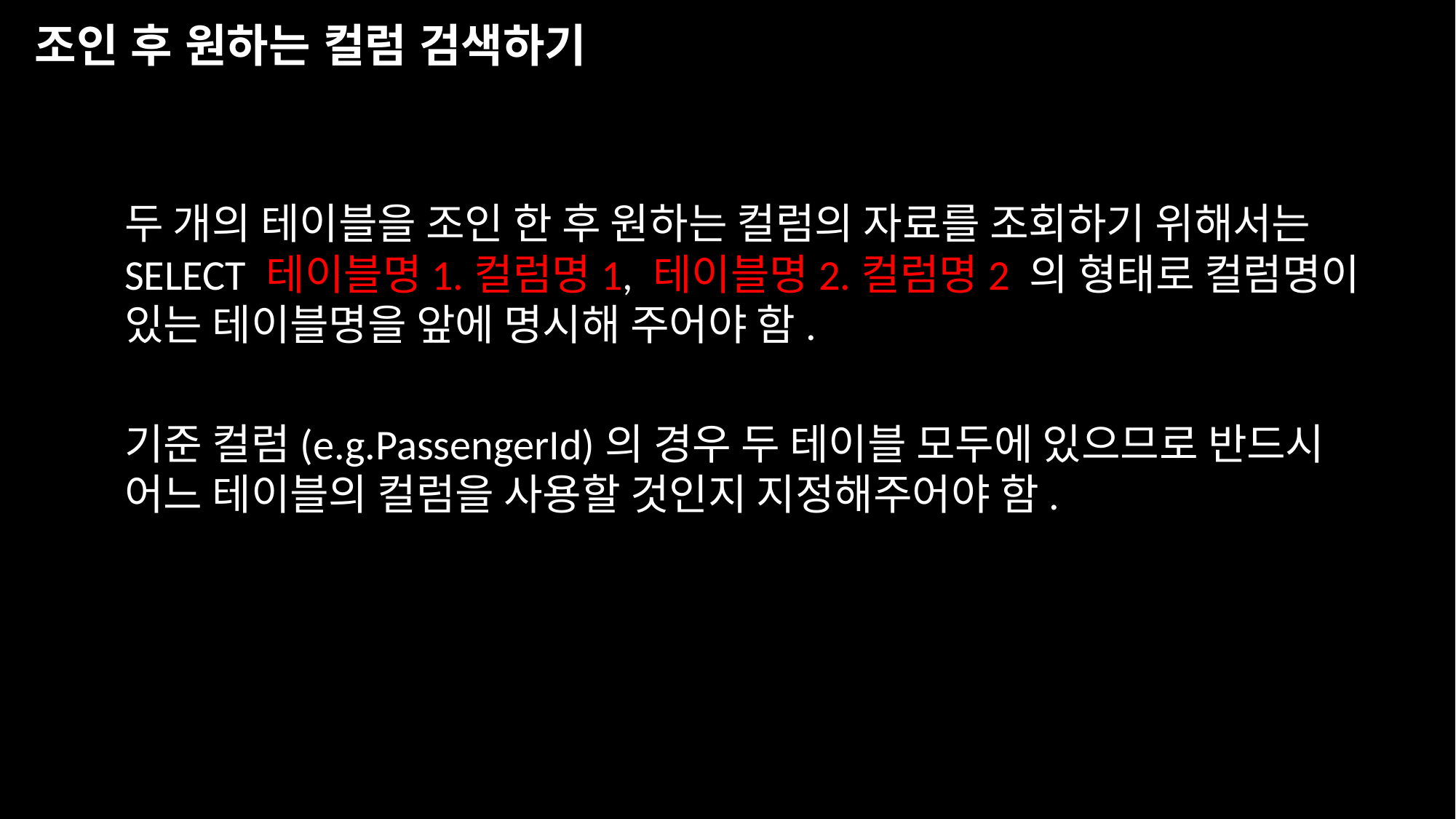

# 조인 후 원하는 컬럼 검색하기
두 개의 테이블을 조인 한 후 원하는 컬럼의 자료를 조회하기 위해서는 SELECT 테이블명1.컬럼명1, 테이블명2.컬럼명2 의 형태로 컬럼명이 있는 테이블명을 앞에 명시해 주어야 함.

기준 컬럼(e.g.PassengerId)의 경우 두 테이블 모두에 있으므로 반드시 어느 테이블의 컬럼을 사용할 것인지 지정해주어야 함.
62